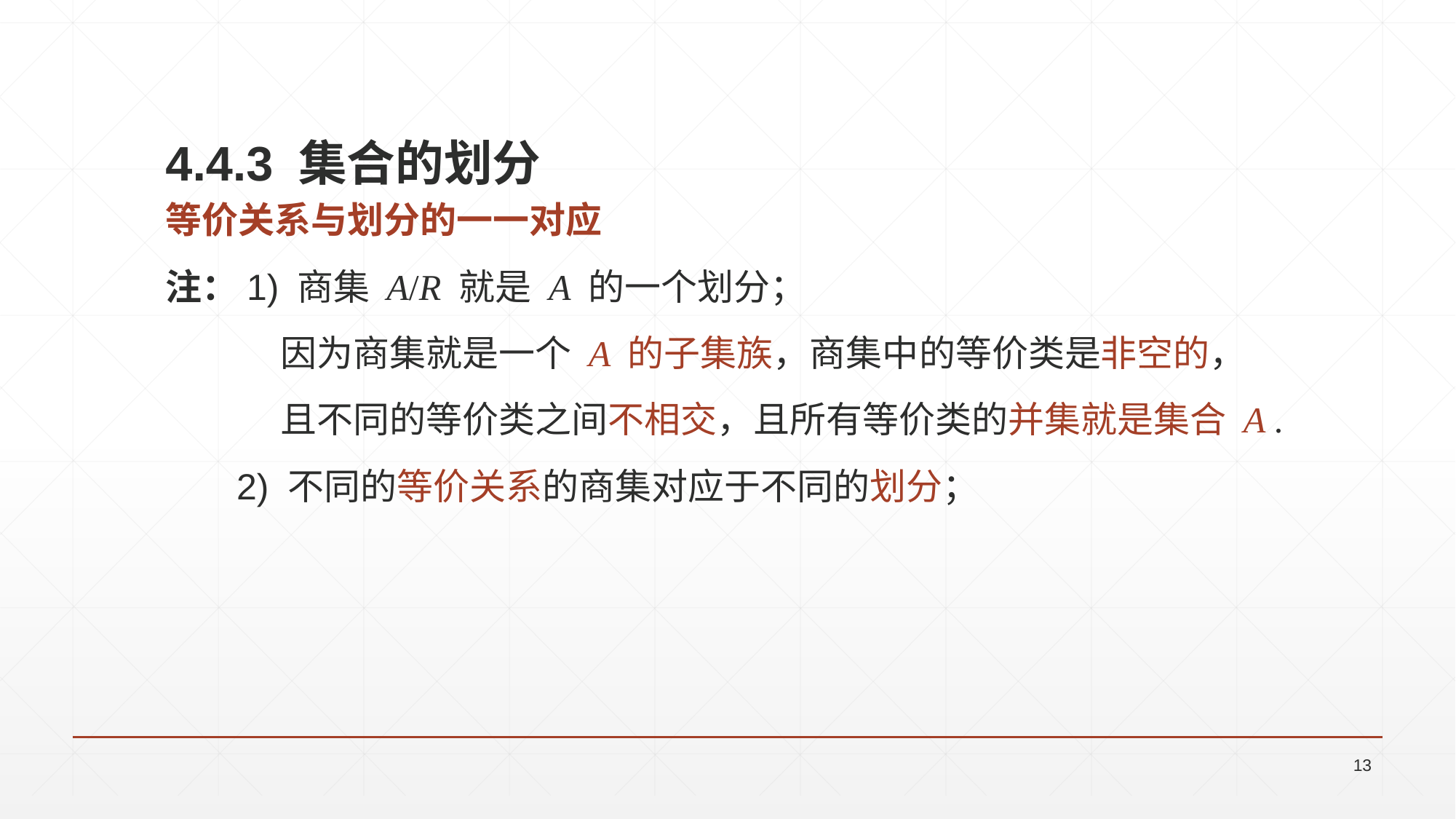

4.4.3 集合的划分
等价关系与划分的一一对应
注：1) 商集 A/R 就是 A 的一个划分；
             因为商集就是一个 A 的子集族，商集中的等价类是非空的，
             且不同的等价类之间不相交，且所有等价类的并集就是集合 A .
       2) 不同的等价关系的商集对应于不同的划分；
13